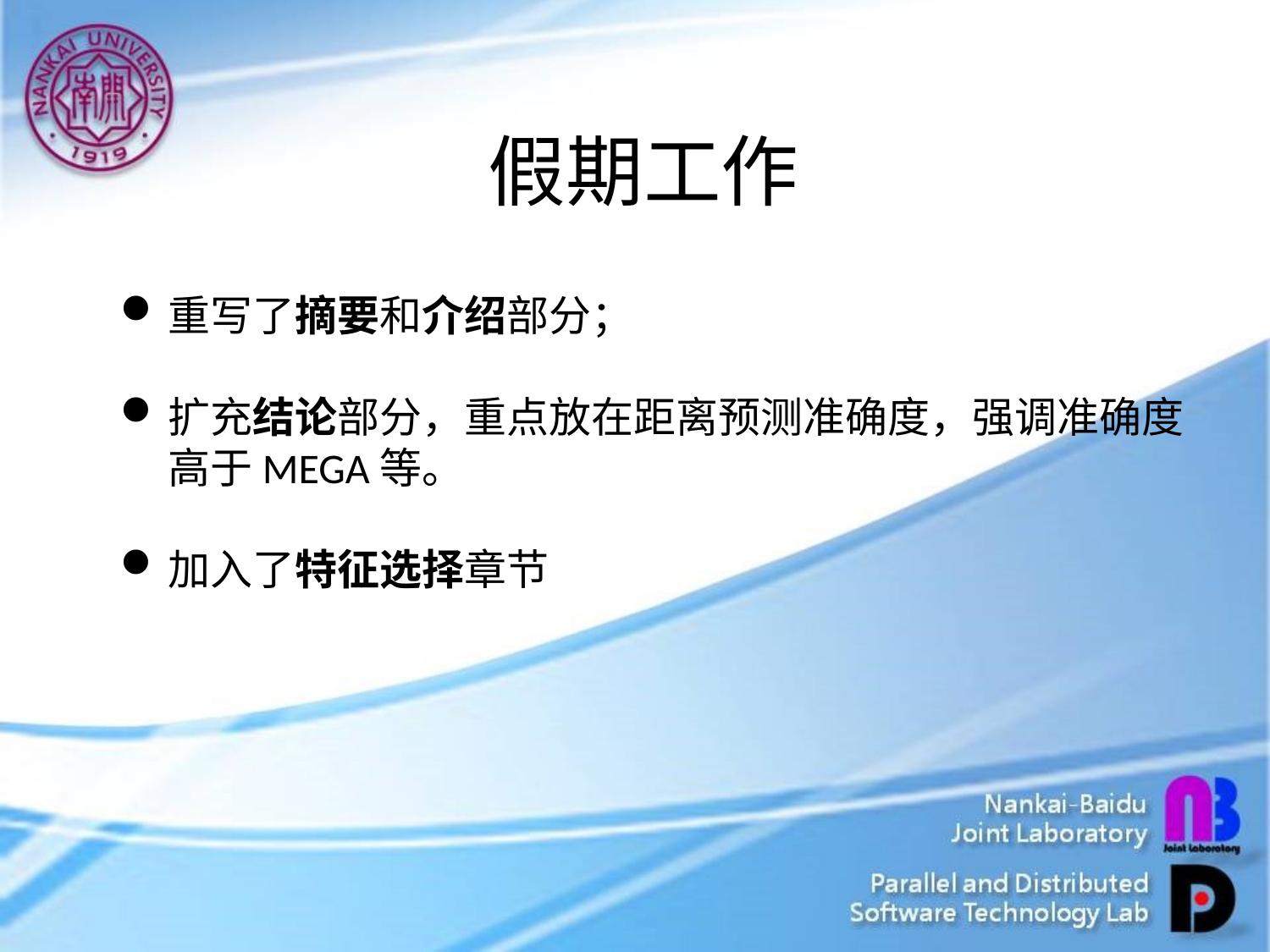

假期工作
重写了摘要和介绍部分；

扩充结论部分，重点放在距离预测准确度，强调准确度高于MEGA等。

加入了特征选择章节